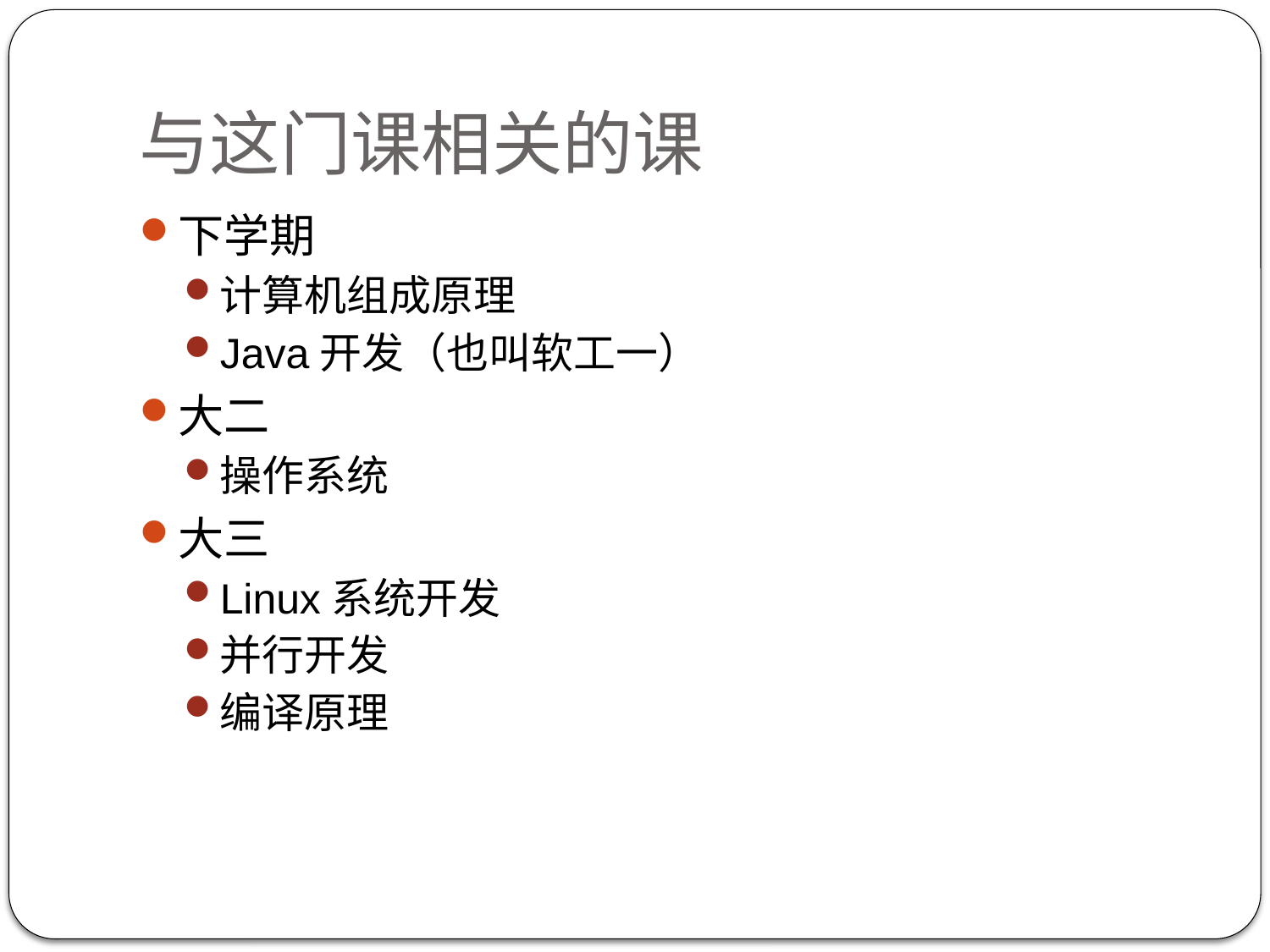

# 与这门课相关的课
下学期
计算机组成原理
Java开发（也叫软工一）
大二
操作系统
大三
Linux系统开发
并行开发
编译原理